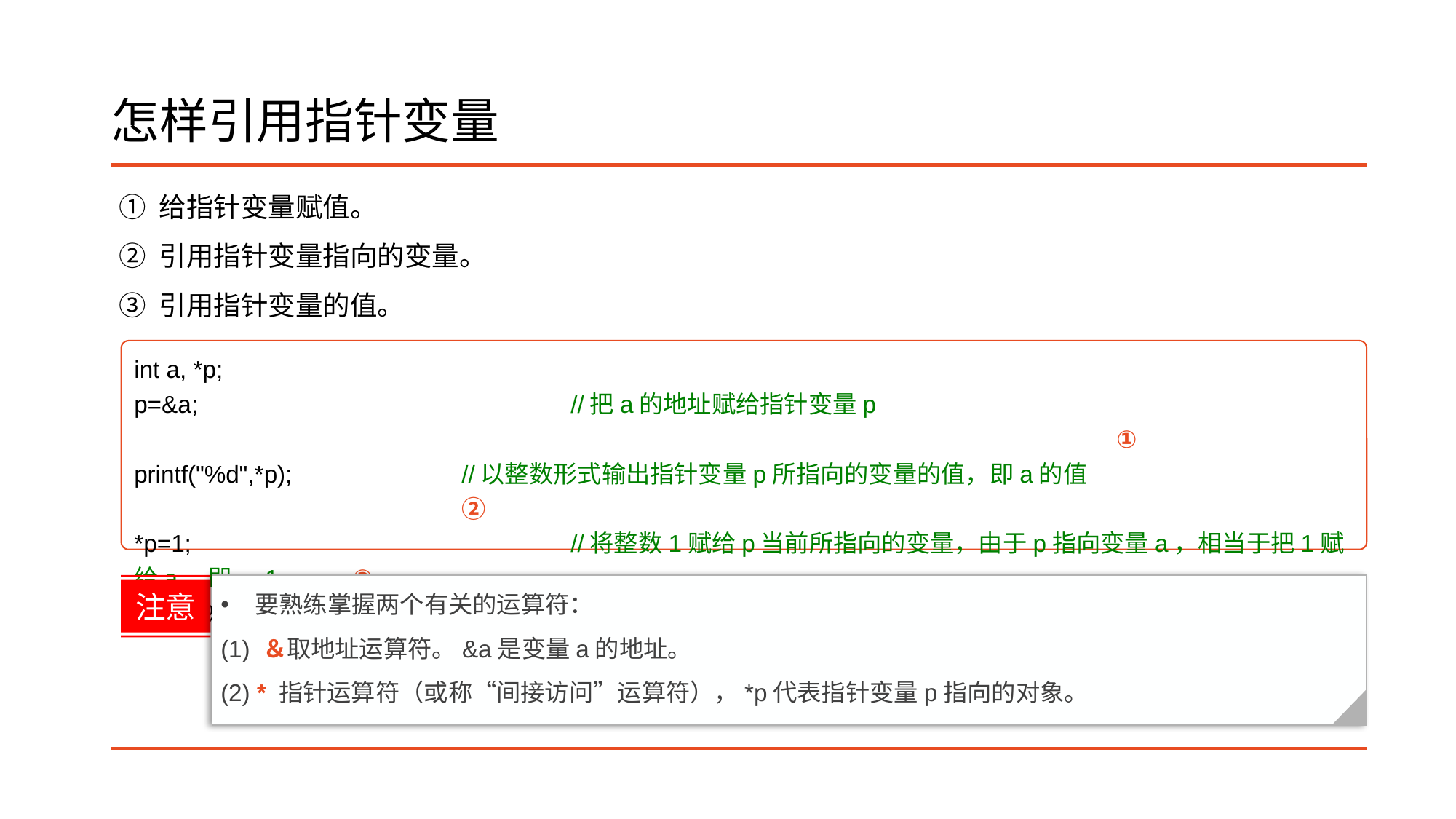

# 怎样引用指针变量
① 给指针变量赋值。
② 引用指针变量指向的变量。
③ 引用指针变量的值。

int a, *p;
p=&a;				//把a的地址赋给指针变量p														①
printf("%d",*p);		//以整数形式输出指针变量p所指向的变量的值，即a的值						②
*p=1;				//将整数1赋给p当前所指向的变量，由于p指向变量a，相当于把1赋给a，即a=1	②
printf("%o",p);		//以八进制形式输出指针变量p的值，由于p指向a，相当于输出a的地址，即&a	③
要熟练掌握两个有关的运算符：
(1) ＆取地址运算符。&a是变量a的地址。
(2) * 指针运算符（或称“间接访问”运算符），*p代表指针变量p指向的对象。

注意